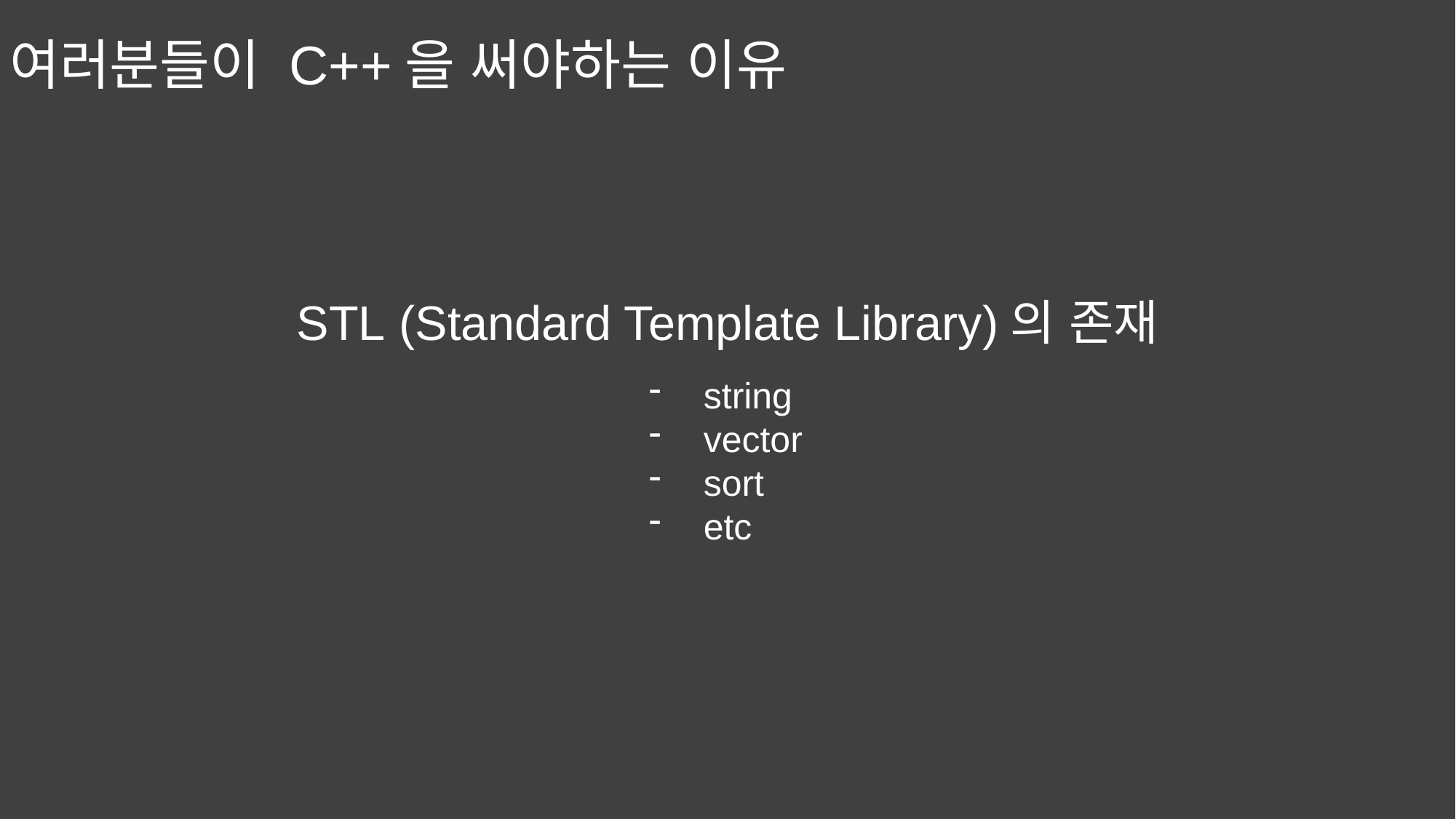

여러분들이 C++을 써야하는 이유
STL (Standard Template Library)의 존재
string
vector
sort
etc